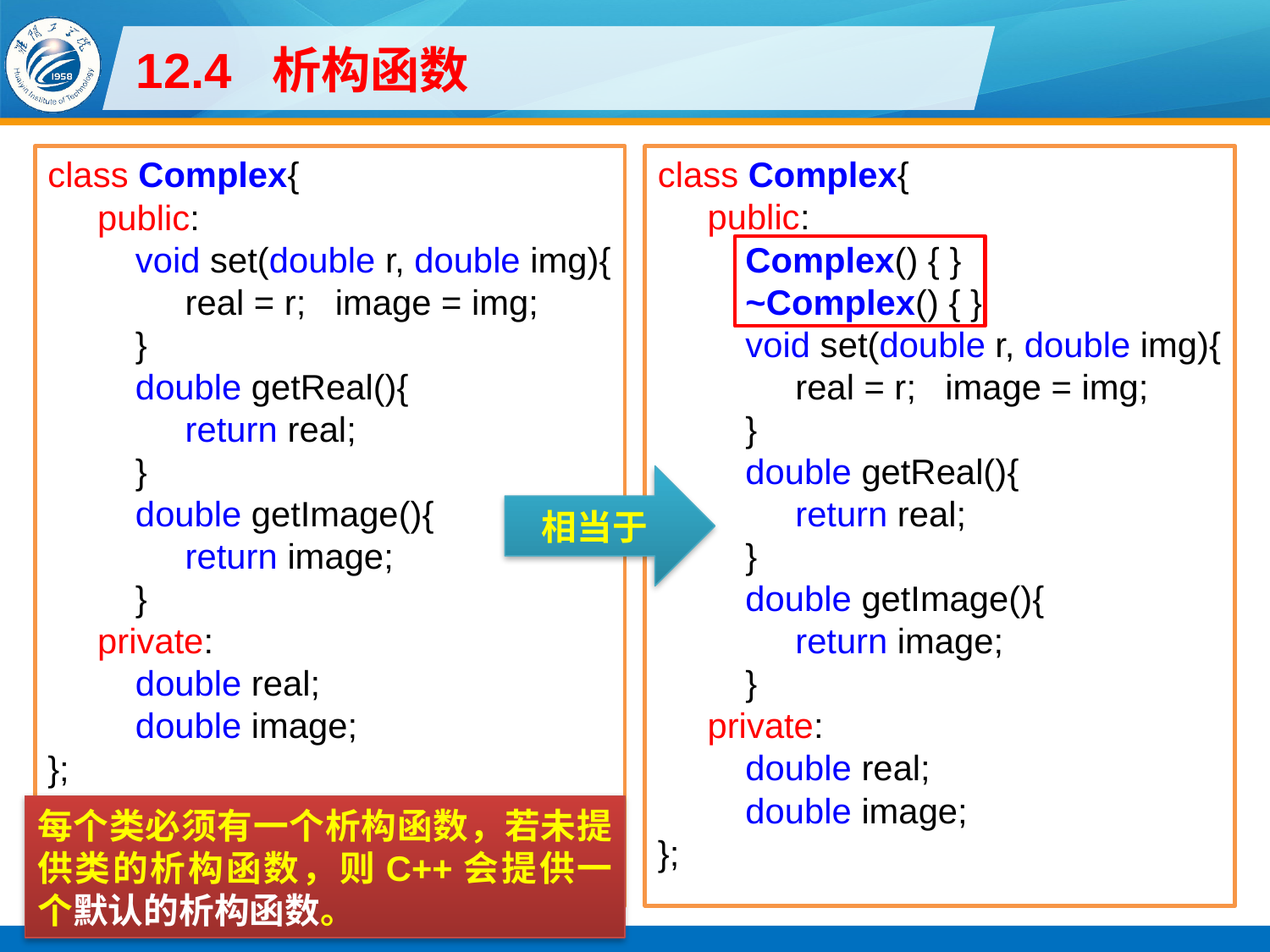

# 12.4  析构函数
class Complex{
public:
void set(double r, double img){
real = r;   image = img;
}
double getReal(){
return real;
}
double getImage(){
return image;
}
private:
double real;
double image;
};
class Complex{
public:
Complex() { }
~Complex() { }
void set(double r, double img){
real = r;   image = img;
}
double getReal(){
return real;
}
double getImage(){
return image;
}
private:
double real;
double image;
};

相当于
每个类必须有一个析构函数，若未提供类的析构函数，则C++会提供一个默认的析构函数。